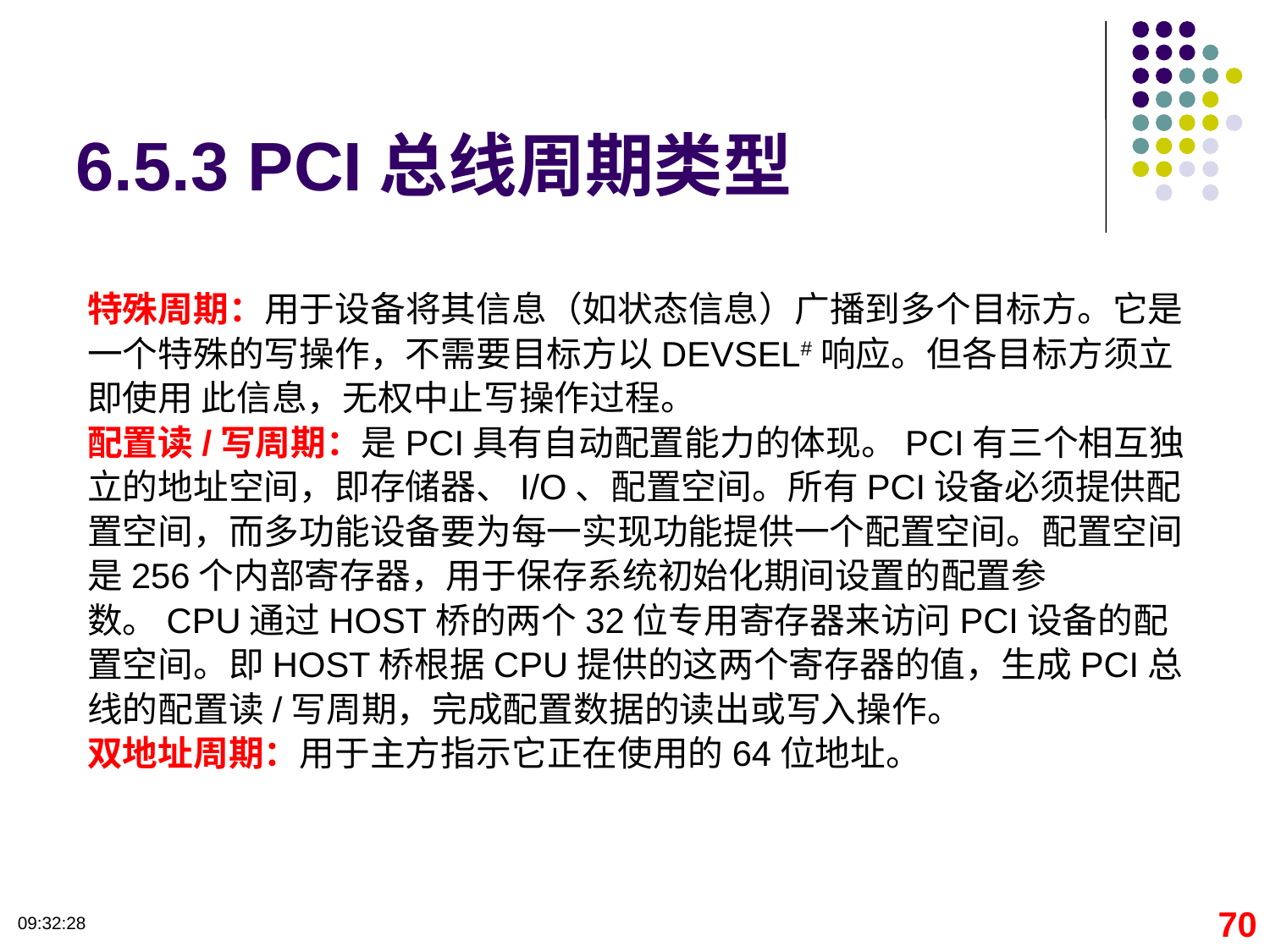

6.5.3 PCI总线周期类型
特殊周期：用于设备将其信息（如状态信息）广播到多个目标方。它是一个特殊的写操作，不需要目标方以DEVSEL#响应。但各目标方须立即使用 此信息，无权中止写操作过程。
配置读/写周期：是PCI具有自动配置能力的体现。PCI有三个相互独立的地址空间，即存储器、I/O、配置空间。所有PCI设备必须提供配置空间，而多功能设备要为每一实现功能提供一个配置空间。配置空间是256个内部寄存器，用于保存系统初始化期间设置的配置参数。CPU通过HOST桥的两个32位专用寄存器来访问PCI设备的配置空间。即HOST桥根据CPU提供的这两个寄存器的值，生成PCI总线的配置读/写周期，完成配置数据的读出或写入操作。
双地址周期：用于主方指示它正在使用的64位地址。
70
09:32:28